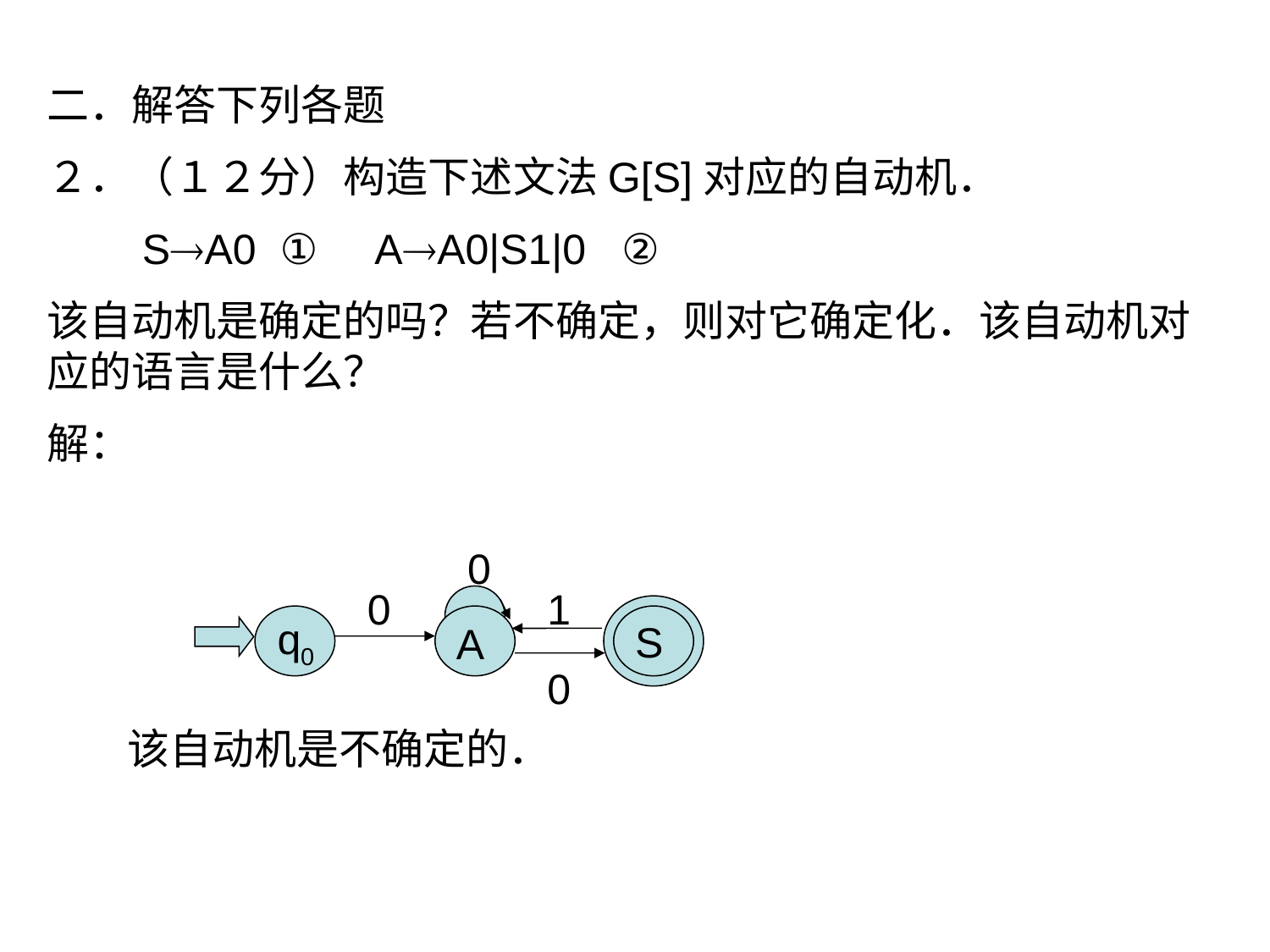

二．解答下列各题
２．（１２分）构造下述文法G[S]对应的自动机．
        S→A0  ①     A→A0|S1|0   ②
该自动机是确定的吗？若不确定，则对它确定化．该自动机对应的语言是什么？
解：

0
0
1

S

q0

A

0
该自动机是不确定的．